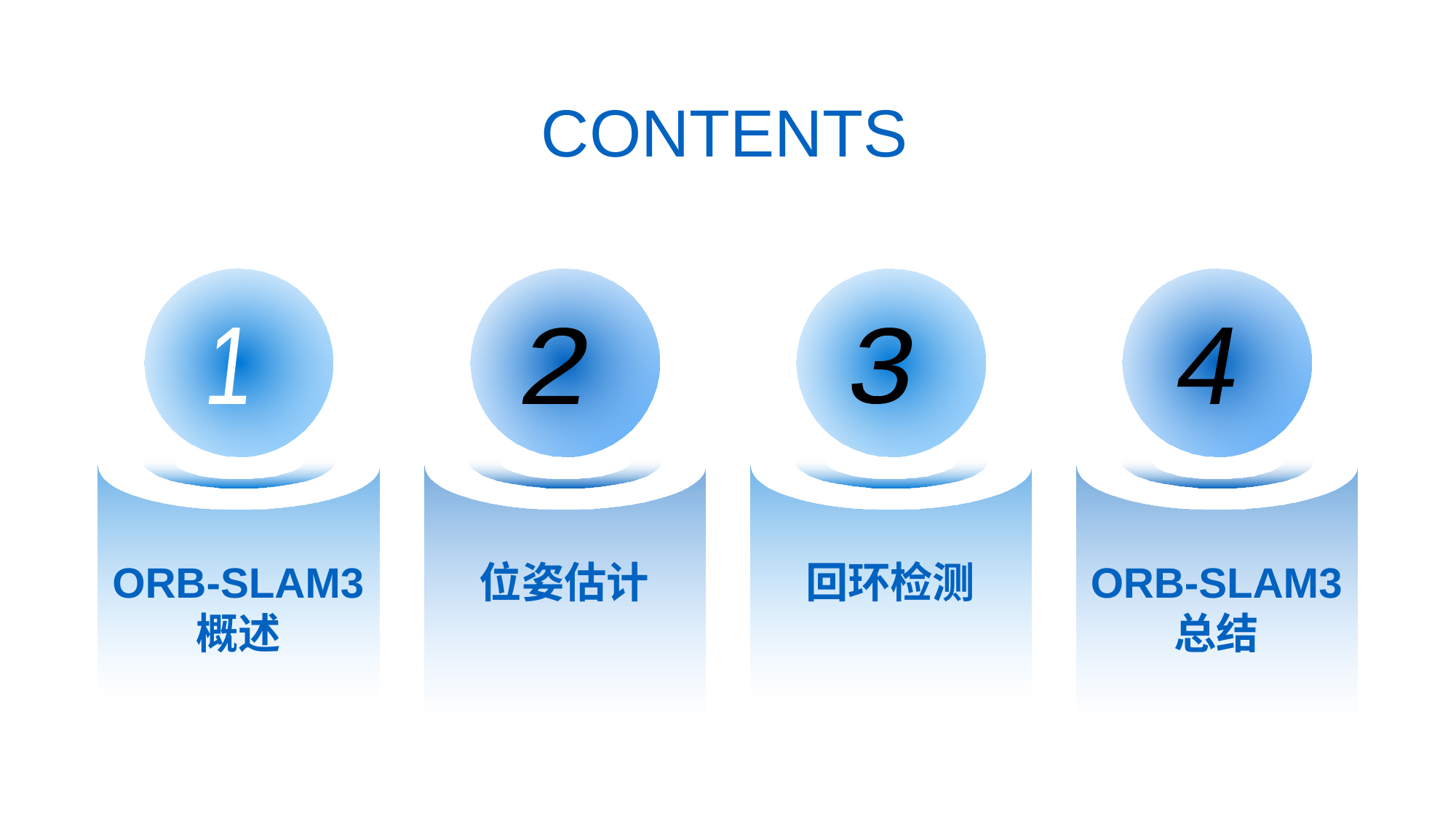

PPT下载 http://www.1ppt.com/xiazai/
CONTENTS

1

ORB-SLAM3
概述

2

位姿估计

3

回环检测

4

ORB-SLAM3
总结